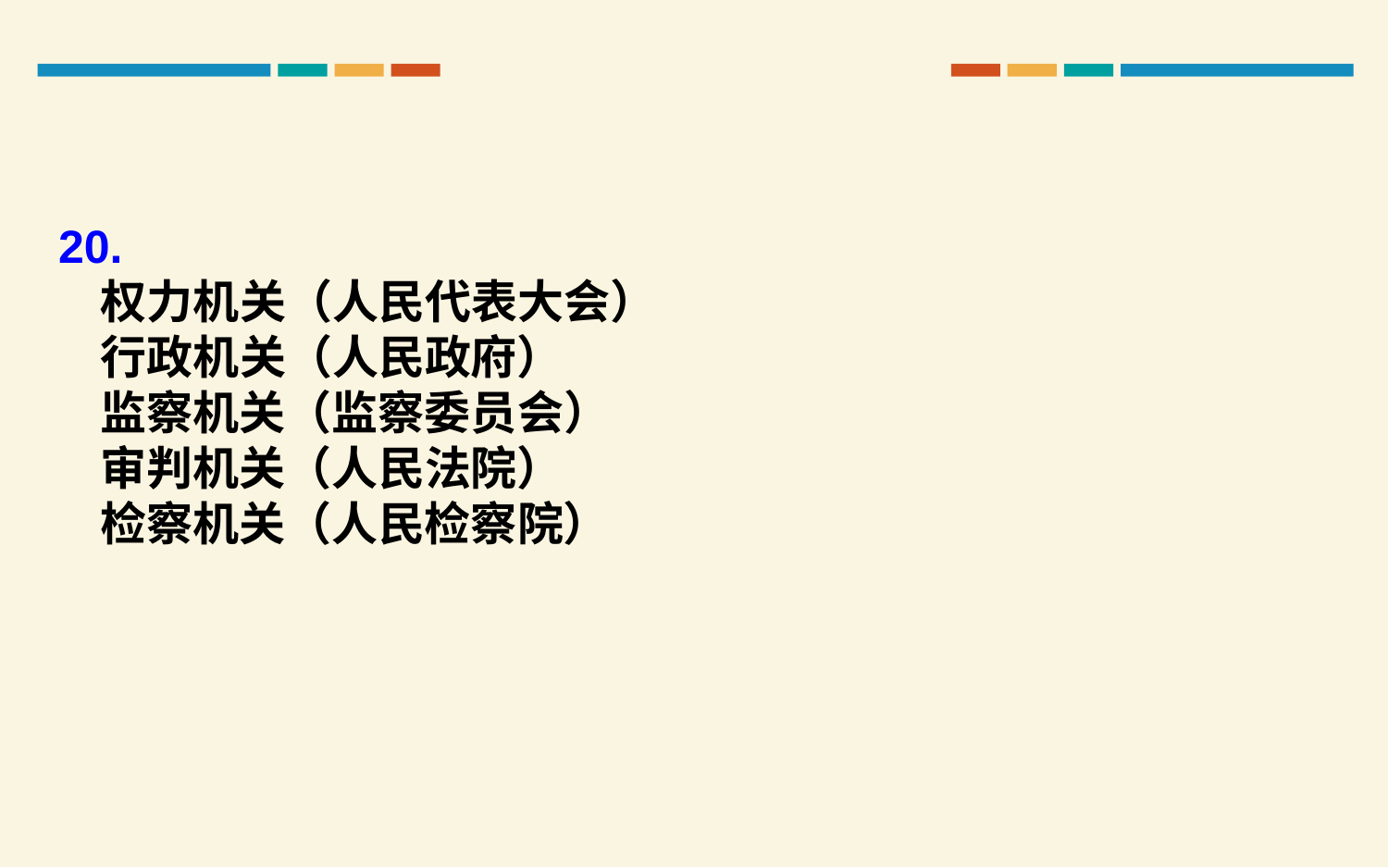

20.
   权力机关（人民代表大会）
   行政机关（人民政府）
   监察机关（监察委员会）
   审判机关（人民法院）
   检察机关（人民检察院）